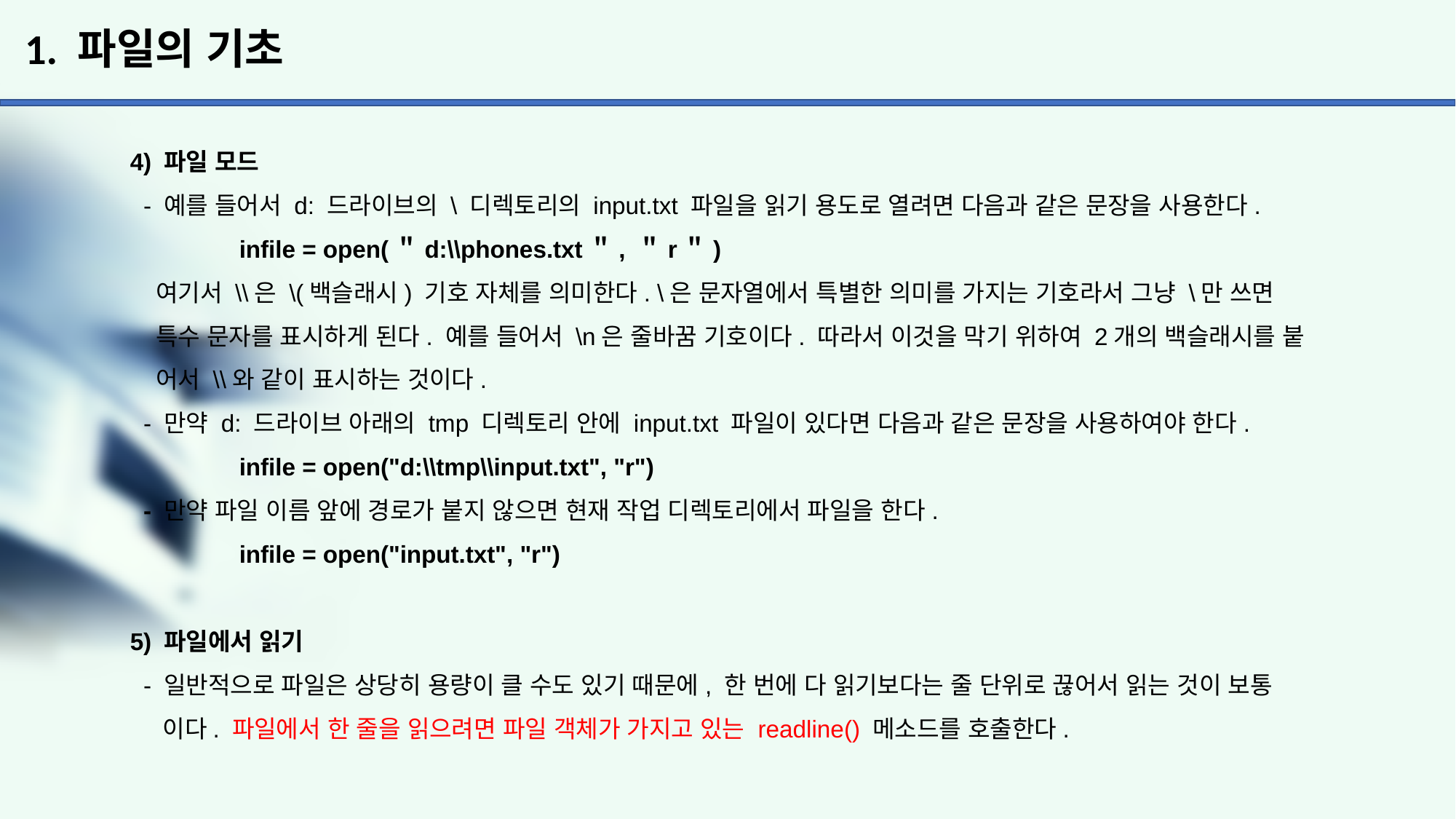

# 1. 파일의 기초
4) 파일 모드
  - 예를 들어서 d: 드라이브의 \ 디렉토리의 input.txt 파일을 읽기 용도로 열려면 다음과 같은 문장을 사용한다.
	infile = open(＂d:\\phones.txt＂, ＂r＂)
   여기서 \\은 \(백슬래시) 기호 자체를 의미한다. \은 문자열에서 특별한 의미를 가지는 기호라서 그냥 \만 쓰면
   특수 문자를 표시하게 된다. 예를 들어서 \n은 줄바꿈 기호이다. 따라서 이것을 막기 위하여 2개의 백슬래시를 붙
   어서 \\와 같이 표시하는 것이다.
  - 만약 d: 드라이브 아래의 tmp 디렉토리 안에 input.txt 파일이 있다면 다음과 같은 문장을 사용하여야 한다.
	infile = open("d:\\tmp\\input.txt", "r")
  - 만약 파일 이름 앞에 경로가 붙지 않으면 현재 작업 디렉토리에서 파일을 한다.
	infile = open("input.txt", "r")

5) 파일에서 읽기
  - 일반적으로 파일은 상당히 용량이 클 수도 있기 때문에, 한 번에 다 읽기보다는 줄 단위로 끊어서 읽는 것이 보통
    이다. 파일에서 한 줄을 읽으려면 파일 객체가 가지고 있는 readline() 메소드를 호출한다.